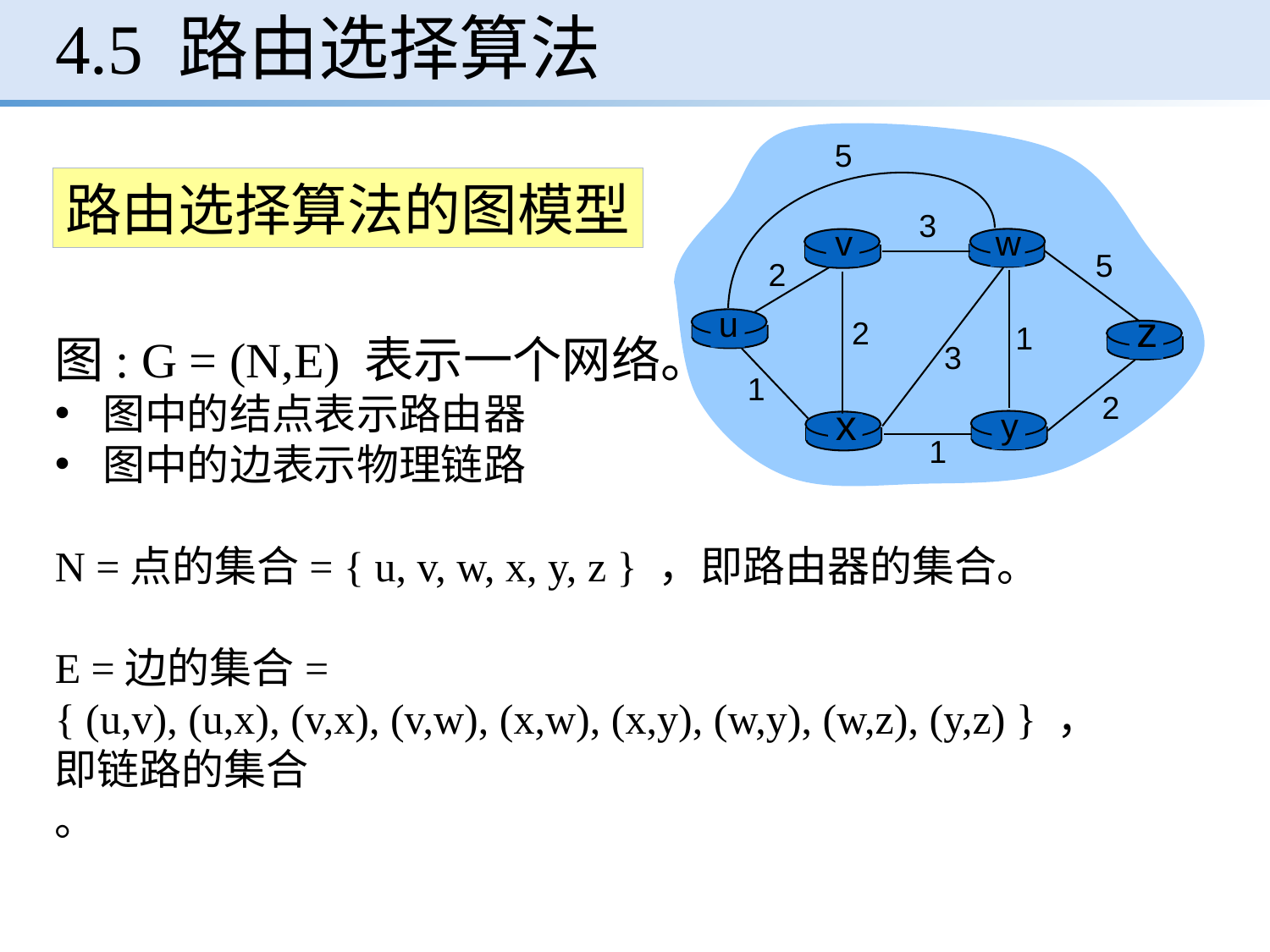

# 4.5 路由选择算法

5

3
v

w

5

2

u

z

2

1

3

1
2
x

y

1

路由选择算法的图模型
图: G = (N,E) 表示一个网络。
图中的结点表示路由器
图中的边表示物理链路

N =点的集合= { u, v, w, x, y, z } ，即路由器的集合。

E =边的集合=
{ (u,v), (u,x), (v,x), (v,w), (x,w), (x,y), (w,y), (w,z), (y,z) } ，
即链路的集合
。